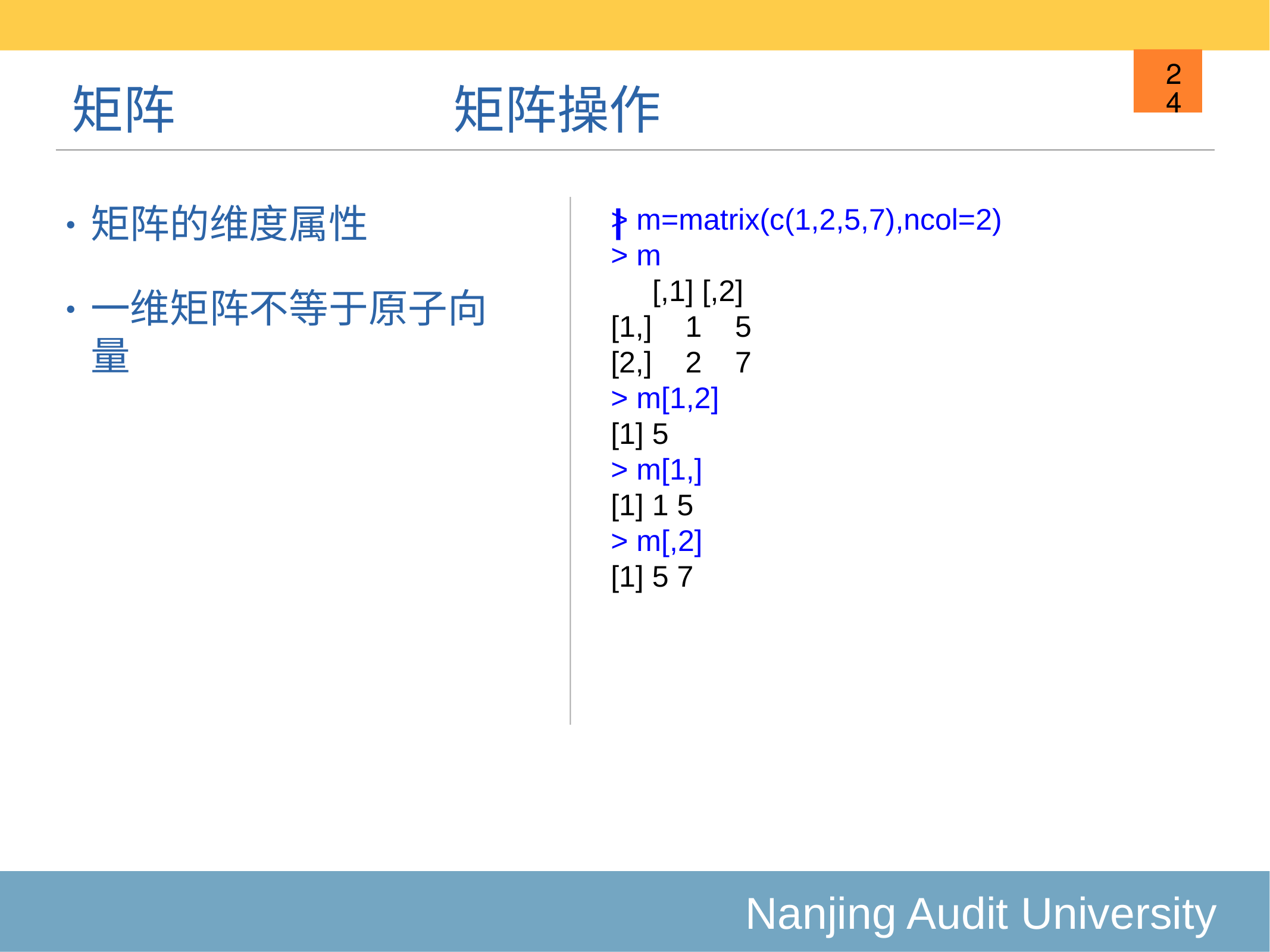

# 矩阵
矩阵操作
24
> m=matrix(c(1,2,5,7),ncol=2)
> m
     [,1] [,2]
[1,]    1    5
[2,]    2    7
> m[1,2]
[1] 5
> m[1,]
[1] 1 5
> m[,2]
[1] 5 7
矩阵的维度属性
一维矩阵不等于原子向量
|